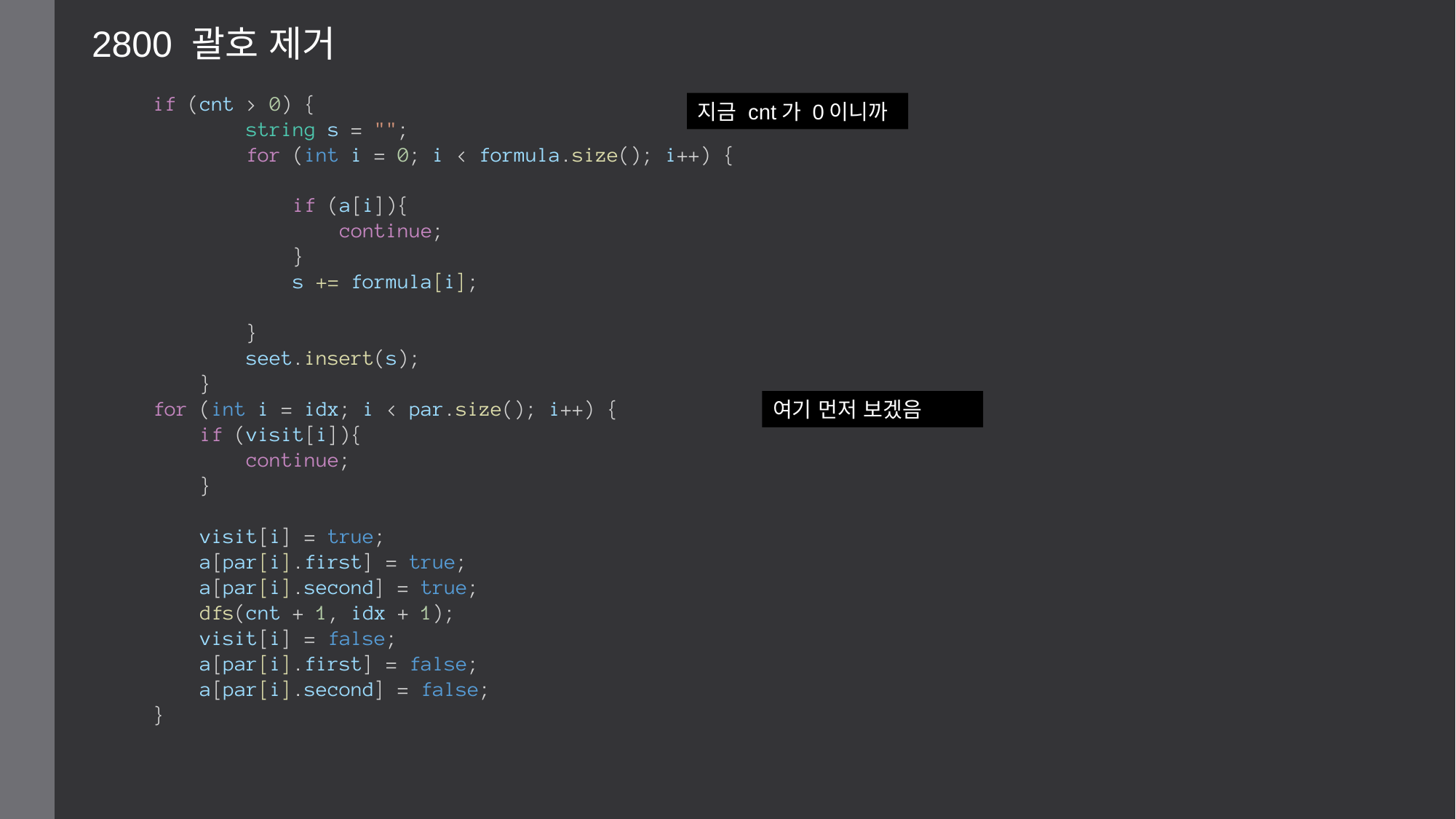

2800 괄호 제거
if (cnt > 0) {
        string s = "";
        for (int i = 0; i < formula.size(); i++) {
            if (a[i]){
                continue;
            }
            s += formula[i];
        }
        seet.insert(s);
    }
for (int i = idx; i < par.size(); i++) {
    if (visit[i]){
        continue;
    }
    visit[i] = true;
    a[par[i].first] = true;
    a[par[i].second] = true;
    dfs(cnt + 1, idx + 1);
    visit[i] = false;
    a[par[i].first] = false;
    a[par[i].second] = false;
}
지금 cnt가 0이니까
여기 먼저 보겠음